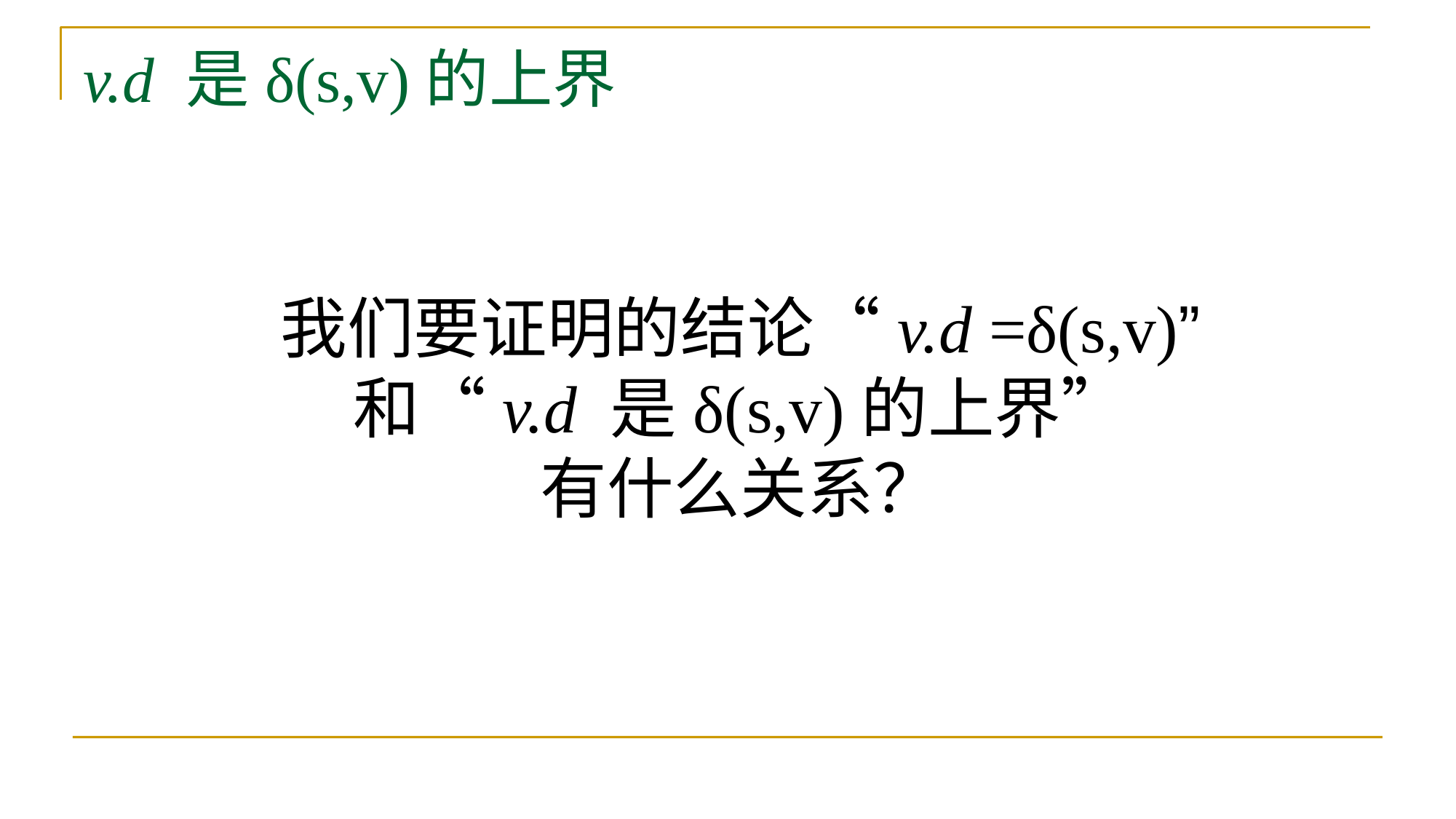

v.d 是δ(s,v)的上界
我们要证明的结论“v.d =δ(s,v)” 和“v.d 是δ(s,v)的上界”
有什么关系？